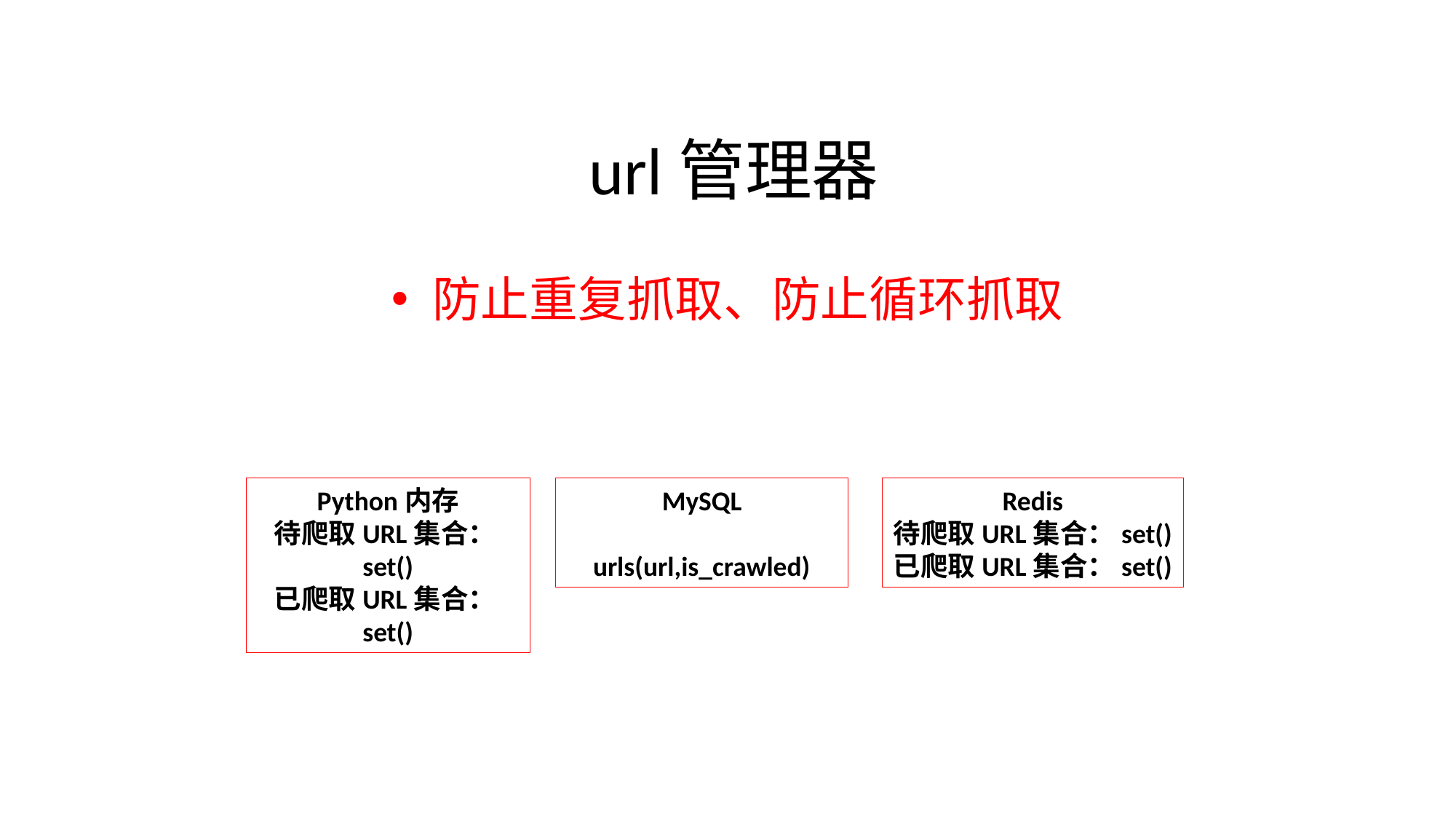

# url管理器
防止重复抓取、防止循环抓取
Python内存
待爬取URL集合：set()
已爬取URL集合：set()
MySQL

urls(url,is_crawled)
Redis
待爬取URL集合：set()
已爬取URL集合：set()